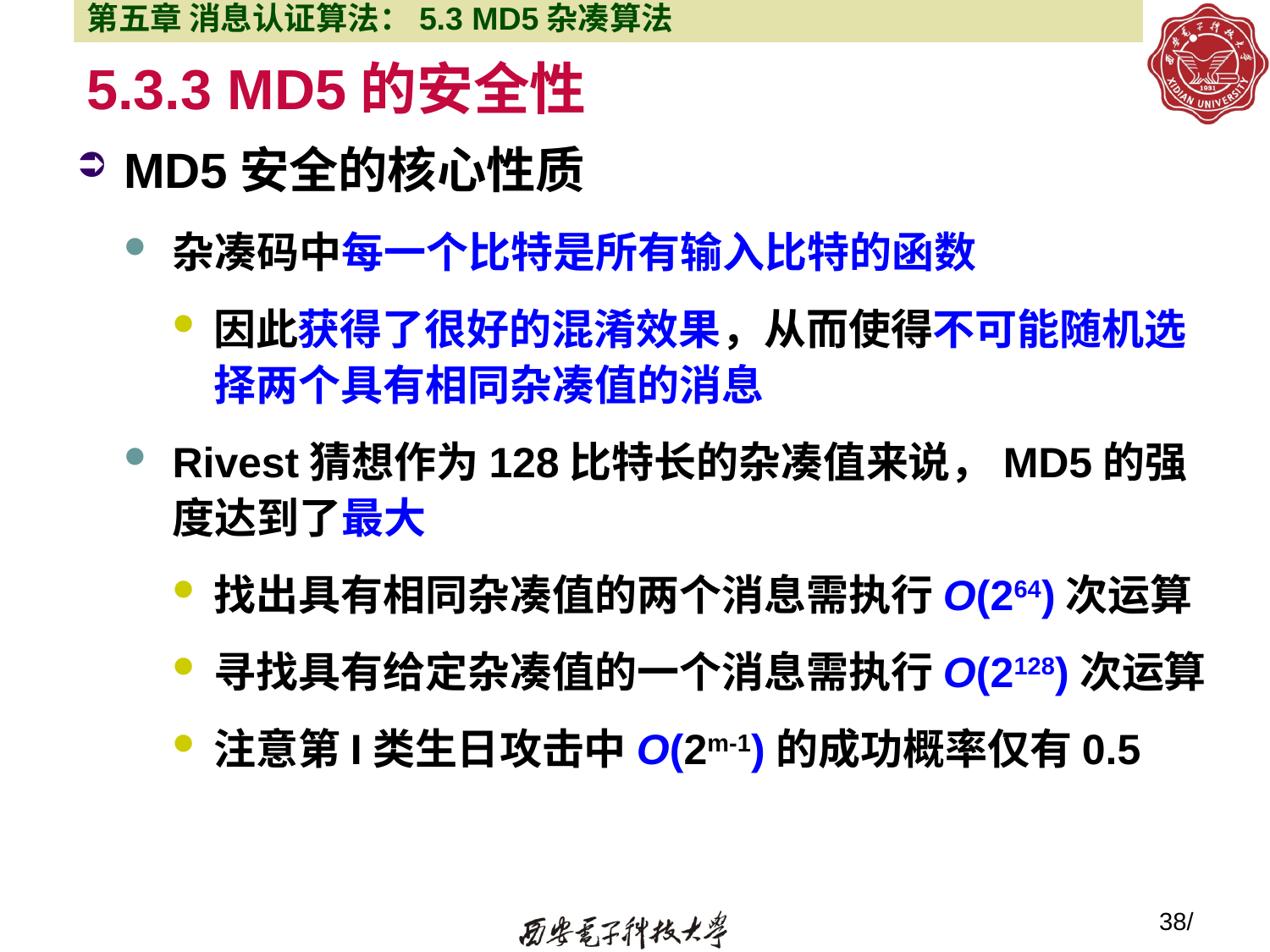

第五章 消息认证算法：5.3 MD5杂凑算法
# 5.3.3 MD5的安全性
MD5安全的核心性质
杂凑码中每一个比特是所有输入比特的函数
因此获得了很好的混淆效果，从而使得不可能随机选择两个具有相同杂凑值的消息
Rivest猜想作为128比特长的杂凑值来说，MD5的强度达到了最大
找出具有相同杂凑值的两个消息需执行O(264)次运算
寻找具有给定杂凑值的一个消息需执行O(2128)次运算
注意第I类生日攻击中O(2m-1)的成功概率仅有0.5
38/